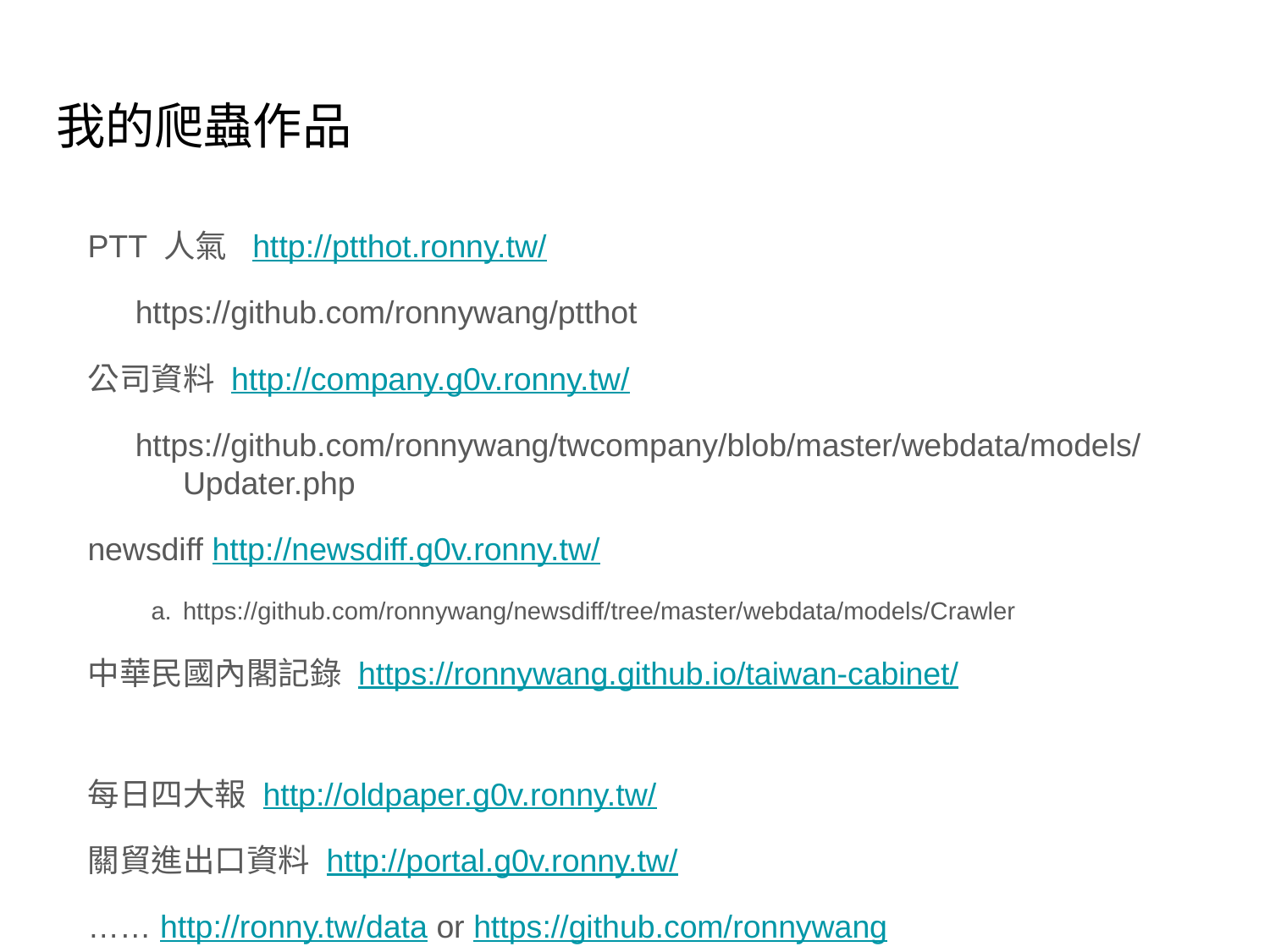

# 我的爬蟲作品
PTT 人氣  http://ptthot.ronny.tw/
https://github.com/ronnywang/ptthot
公司資料 http://company.g0v.ronny.tw/
https://github.com/ronnywang/twcompany/blob/master/webdata/models/Updater.php
newsdiff http://newsdiff.g0v.ronny.tw/
https://github.com/ronnywang/newsdiff/tree/master/webdata/models/Crawler
中華民國內閣記錄 https://ronnywang.github.io/taiwan-cabinet/

每日四大報 http://oldpaper.g0v.ronny.tw/
關貿進出口資料 http://portal.g0v.ronny.tw/
…… http://ronny.tw/data or https://github.com/ronnywang